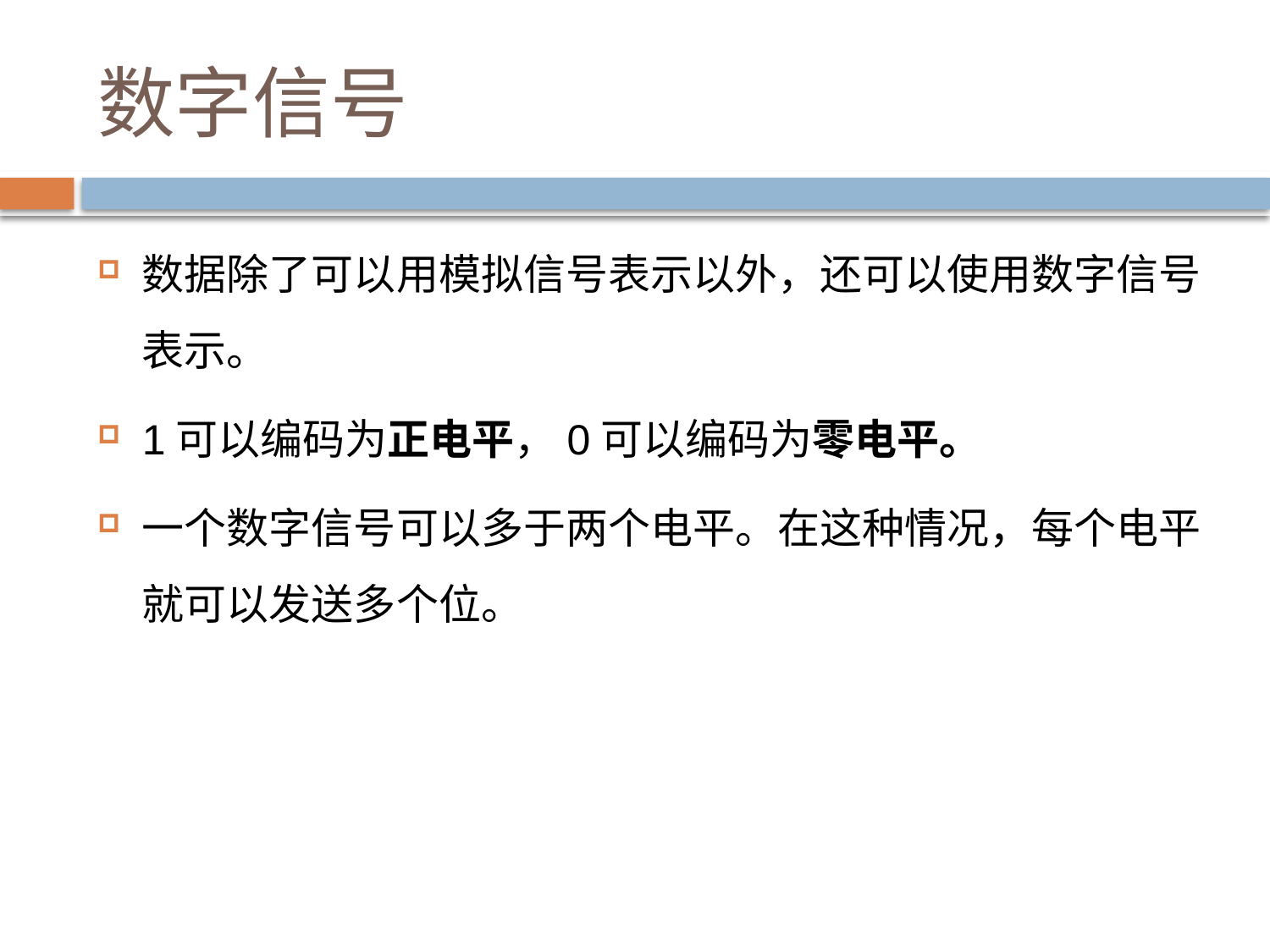

# 数字信号
数据除了可以用模拟信号表示以外，还可以使用数字信号表示。
1可以编码为正电平，0可以编码为零电平。
一个数字信号可以多于两个电平。在这种情况，每个电平就可以发送多个位。